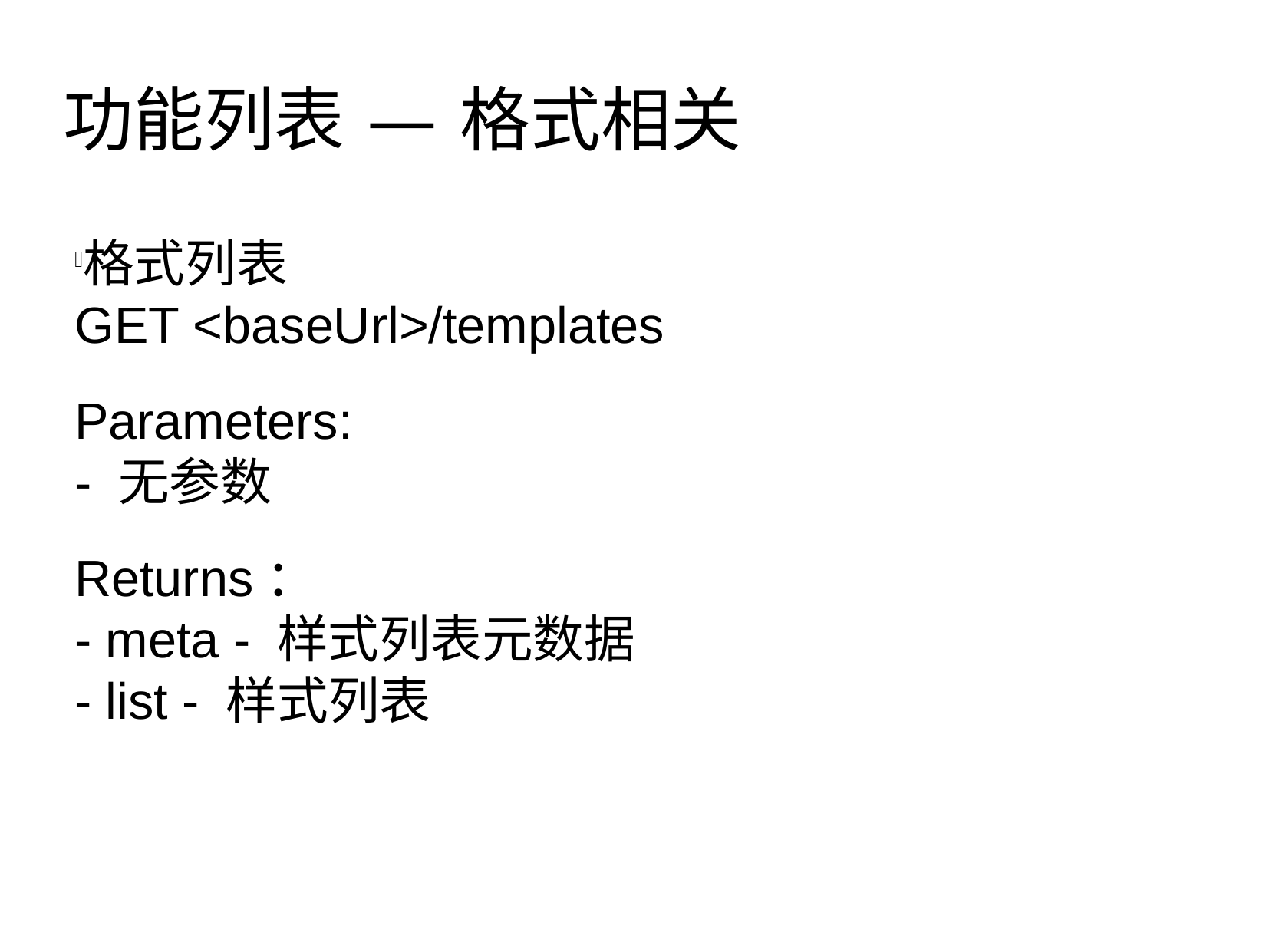

功能列表 — 格式相关
格式列表
GET <baseUrl>/templates

Parameters:
- 无参数

Returns：
- meta - 样式列表元数据
- list - 样式列表